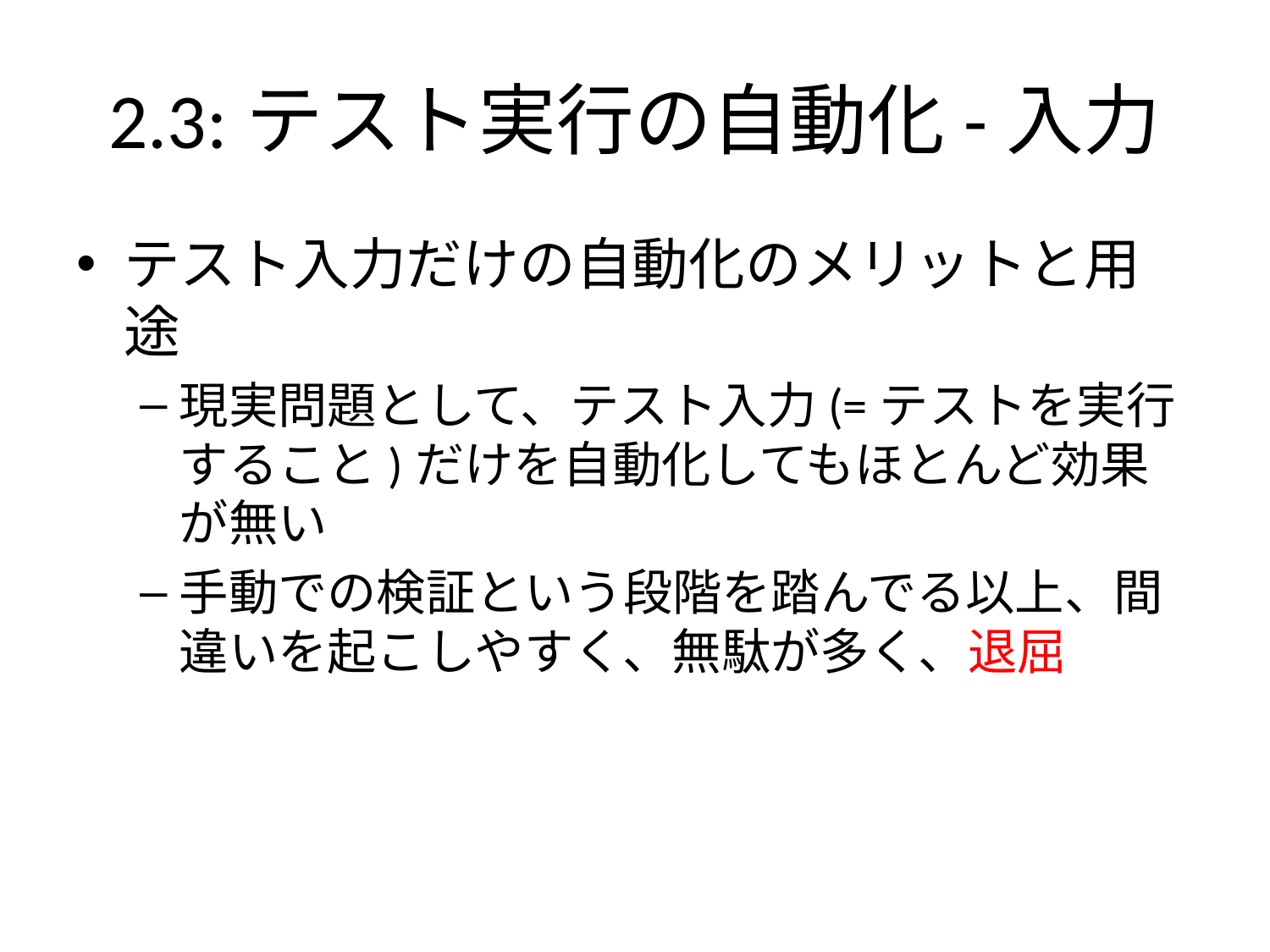

# 2.3:テスト実行の自動化-入力
テスト入力だけの自動化のメリットと用途
現実問題として、テスト入力(=テストを実行すること)だけを自動化してもほとんど効果が無い
手動での検証という段階を踏んでる以上、間違いを起こしやすく、無駄が多く、退屈